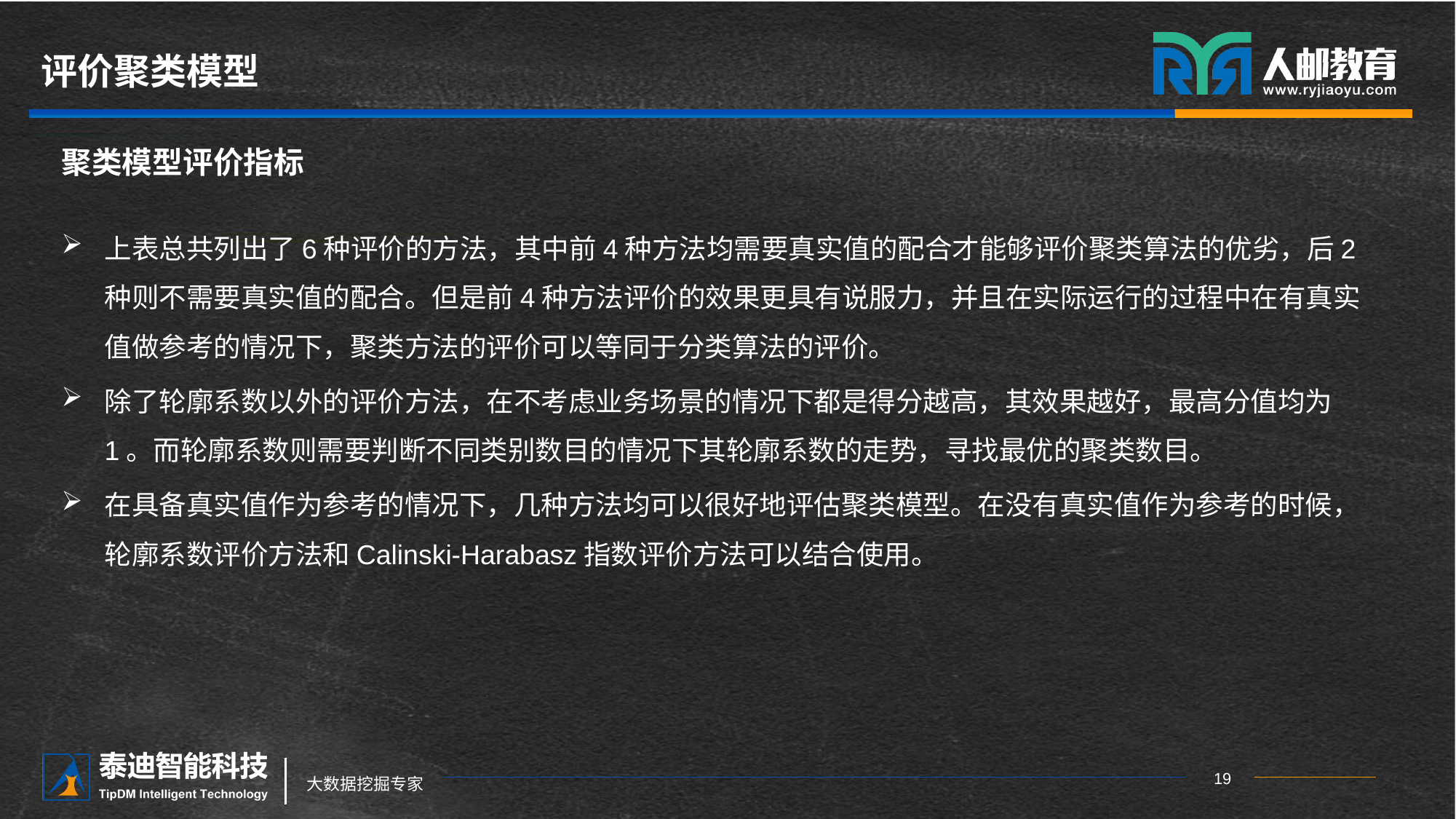

# 评价聚类模型
聚类模型评价指标
上表总共列出了6种评价的方法，其中前4种方法均需要真实值的配合才能够评价聚类算法的优劣，后2种则不需要真实值的配合。但是前4种方法评价的效果更具有说服力，并且在实际运行的过程中在有真实值做参考的情况下，聚类方法的评价可以等同于分类算法的评价。
除了轮廓系数以外的评价方法，在不考虑业务场景的情况下都是得分越高，其效果越好，最高分值均为1。而轮廓系数则需要判断不同类别数目的情况下其轮廓系数的走势，寻找最优的聚类数目。
在具备真实值作为参考的情况下，几种方法均可以很好地评估聚类模型。在没有真实值作为参考的时候，轮廓系数评价方法和Calinski-Harabasz指数评价方法可以结合使用。